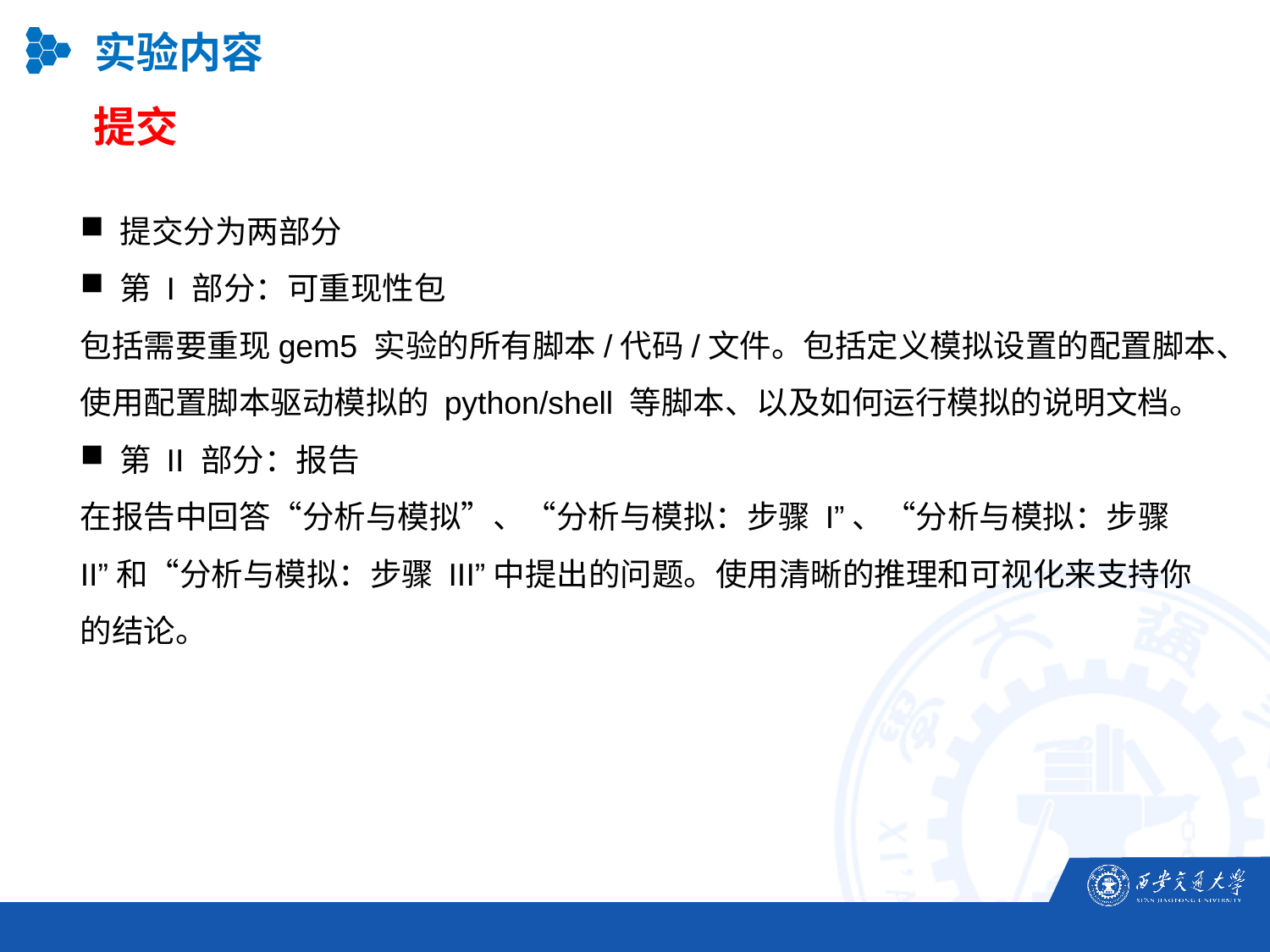

实验内容
提交
提交分为两部分
第 I 部分：可重现性包
包括需要重现gem5 实验的所有脚本/代码/文件。包括定义模拟设置的配置脚本、使用配置脚本驱动模拟的 python/shell 等脚本、以及如何运行模拟的说明文档。
第 II 部分：报告
在报告中回答“分析与模拟”、“分析与模拟：步骤 I”、“分析与模拟：步骤 II”和“分析与模拟：步骤 III”中提出的问题。使用清晰的推理和可视化来支持你的结论。